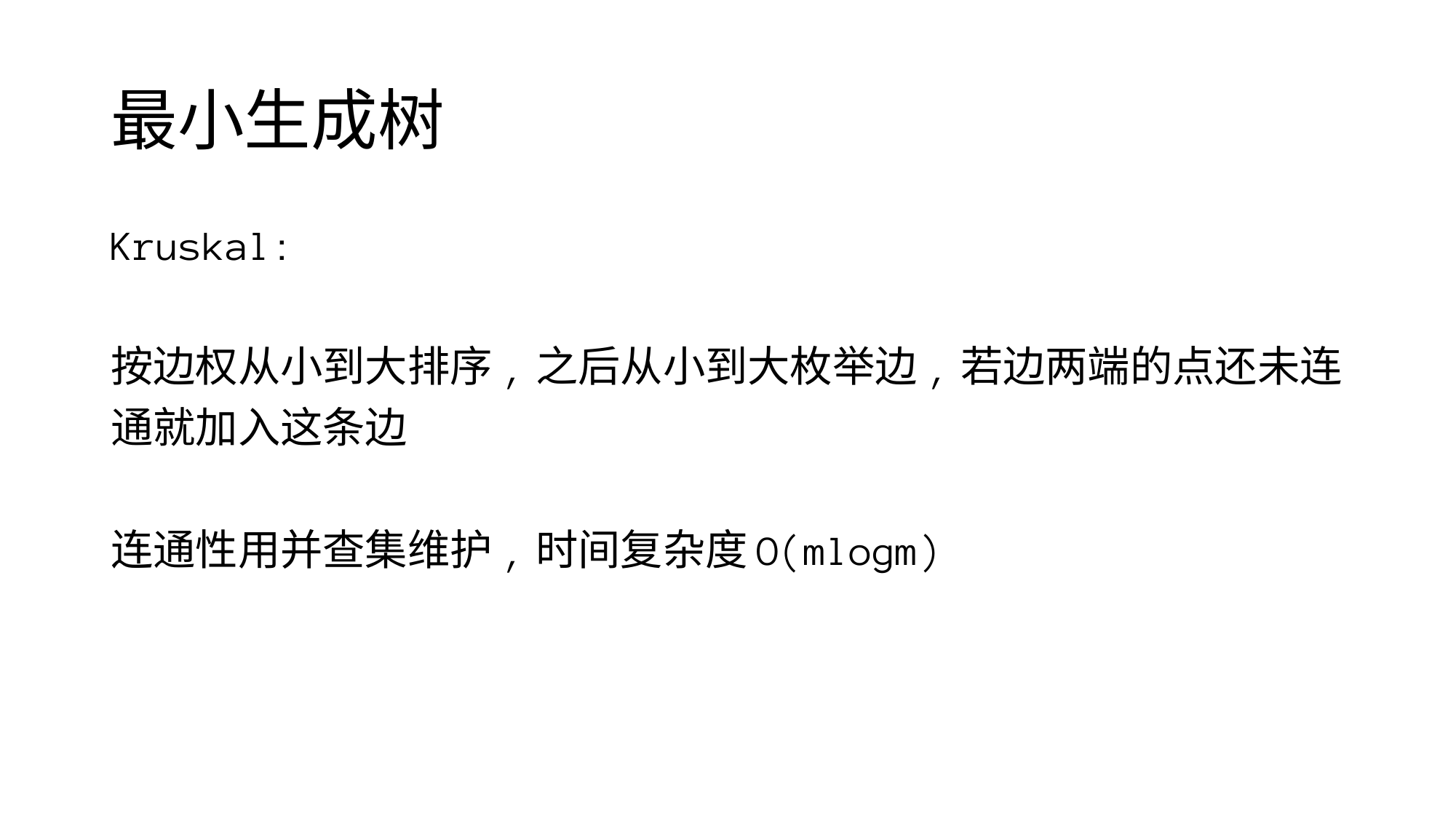

# 最小生成树
Kruskal:

按边权从小到大排序,之后从小到大枚举边,若边两端的点还未连
通就加入这条边

连通性用并查集维护,时间复杂度O(mlogm)